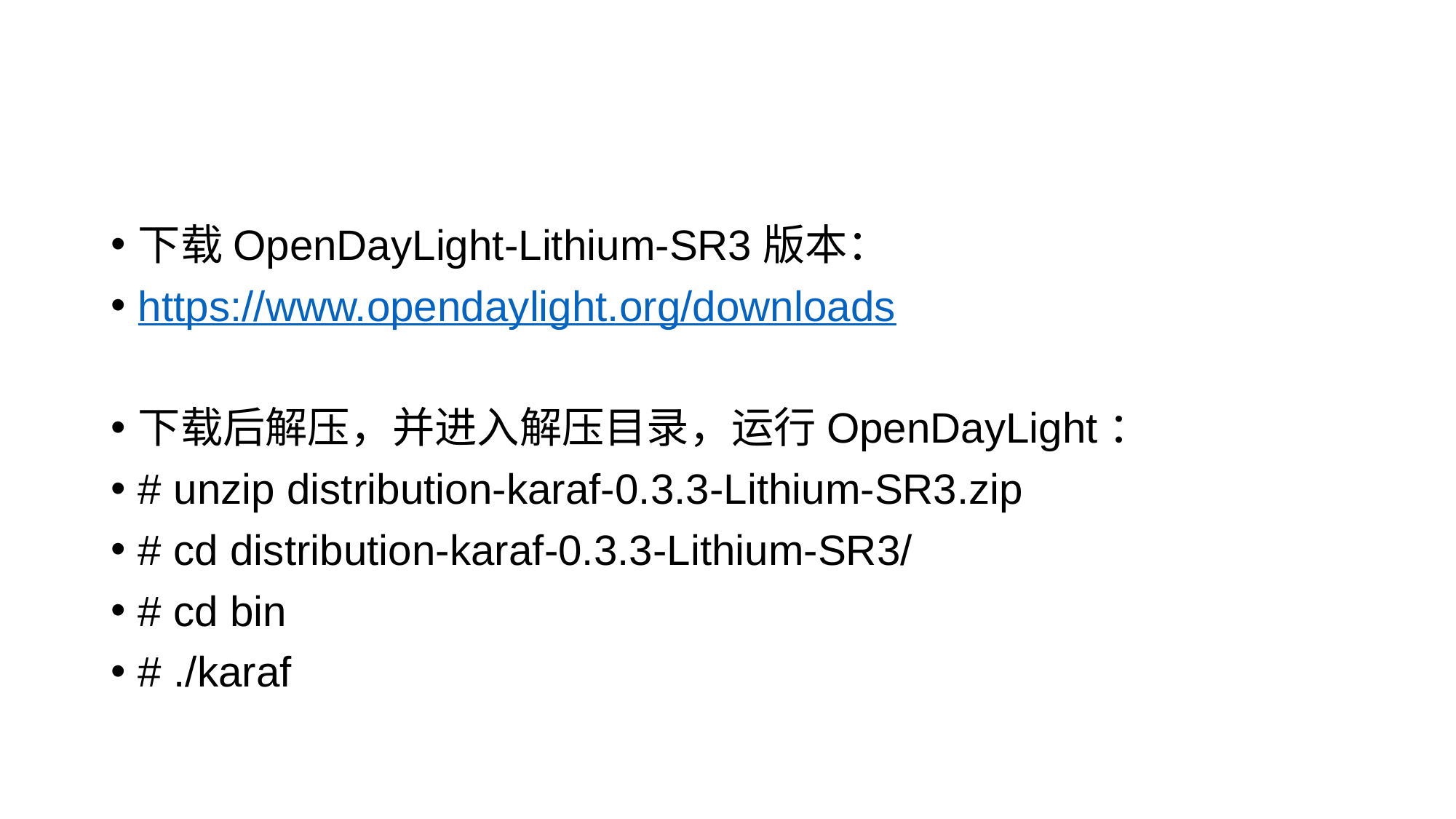

#
下载OpenDayLight-Lithium-SR3版本：
https://www.opendaylight.org/downloads

下载后解压，并进入解压目录，运行OpenDayLight：
# unzip distribution-karaf-0.3.3-Lithium-SR3.zip
# cd distribution-karaf-0.3.3-Lithium-SR3/
# cd bin
# ./karaf